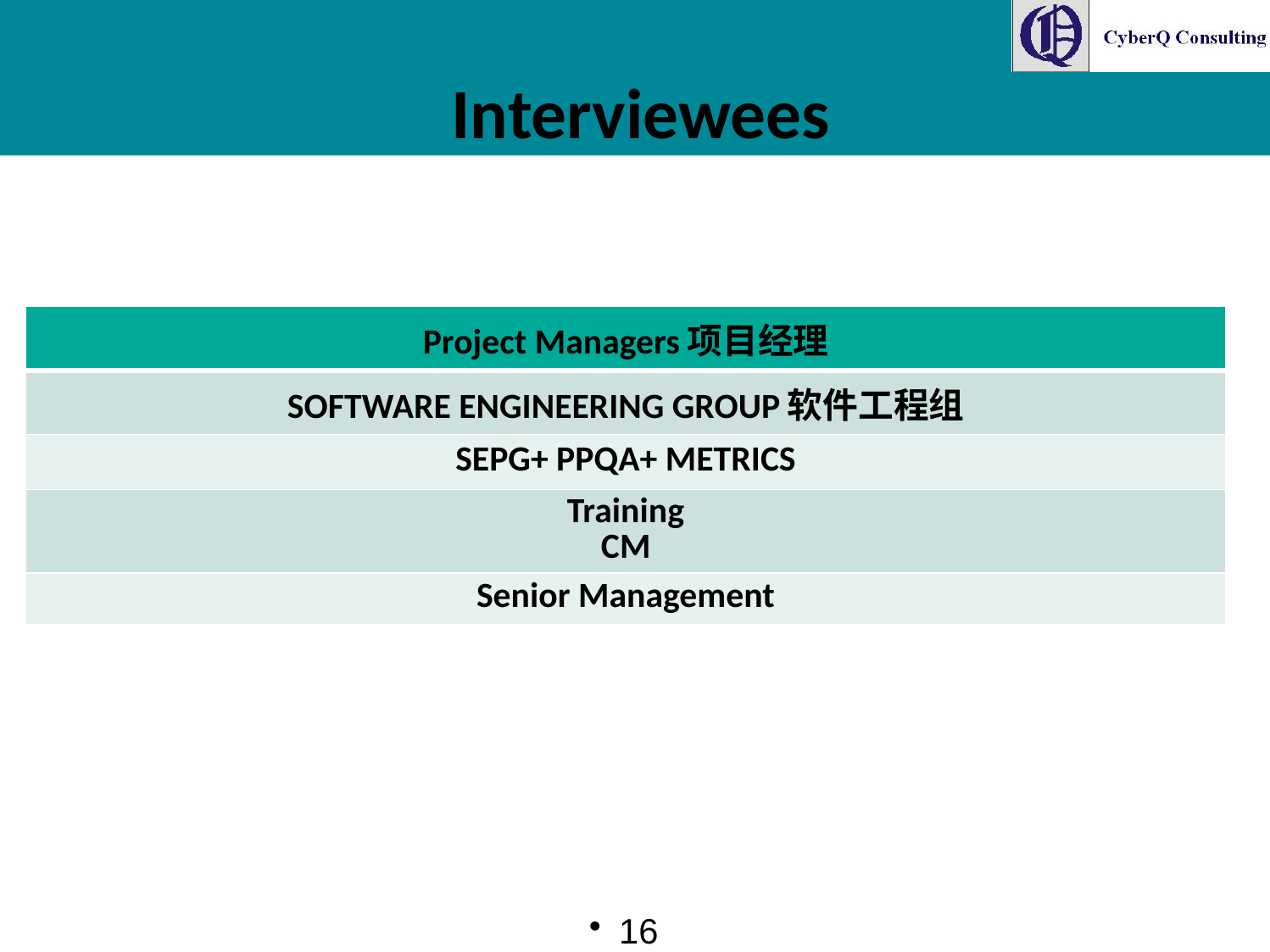

Interviewees
| Project Managers项目经理 |
| --- |
| SOFTWARE ENGINEERING GROUP软件工程组 |
| SEPG+ PPQA+ METRICS |
| Training CM |
| Senior Management |
16